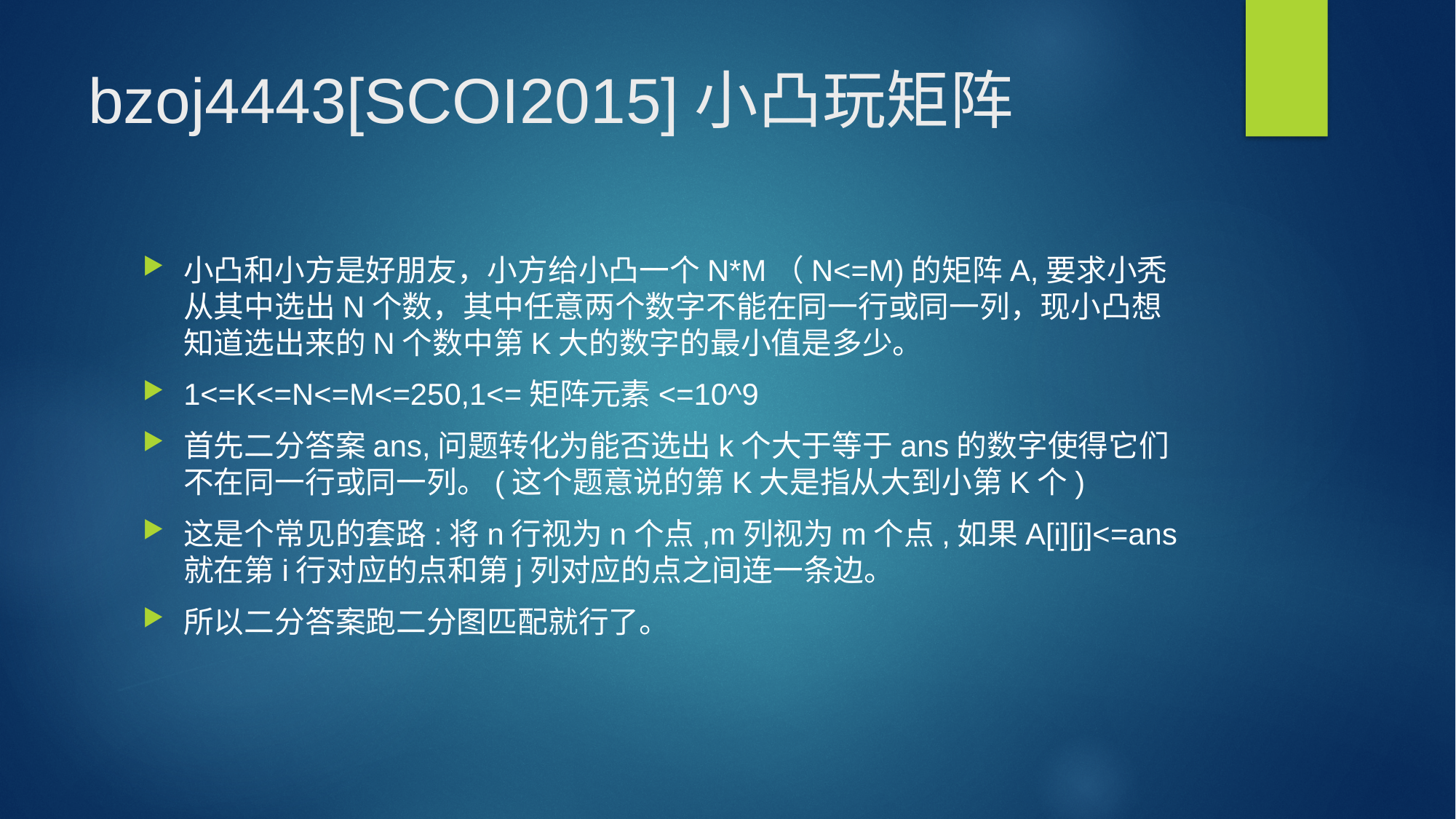

# bzoj4443[SCOI2015]小凸玩矩阵
小凸和小方是好朋友，小方给小凸一个N*M（N<=M)的矩阵A,要求小秃从其中选出N个数，其中任意两个数字不能在同一行或同一列，现小凸想知道选出来的N个数中第K大的数字的最小值是多少。
1<=K<=N<=M<=250,1<=矩阵元素<=10^9
首先二分答案ans,问题转化为能否选出k个大于等于ans的数字使得它们不在同一行或同一列。(这个题意说的第K大是指从大到小第K个)
这是个常见的套路:将n行视为n个点,m列视为m个点,如果A[i][j]<=ans就在第i行对应的点和第j列对应的点之间连一条边。
所以二分答案跑二分图匹配就行了。